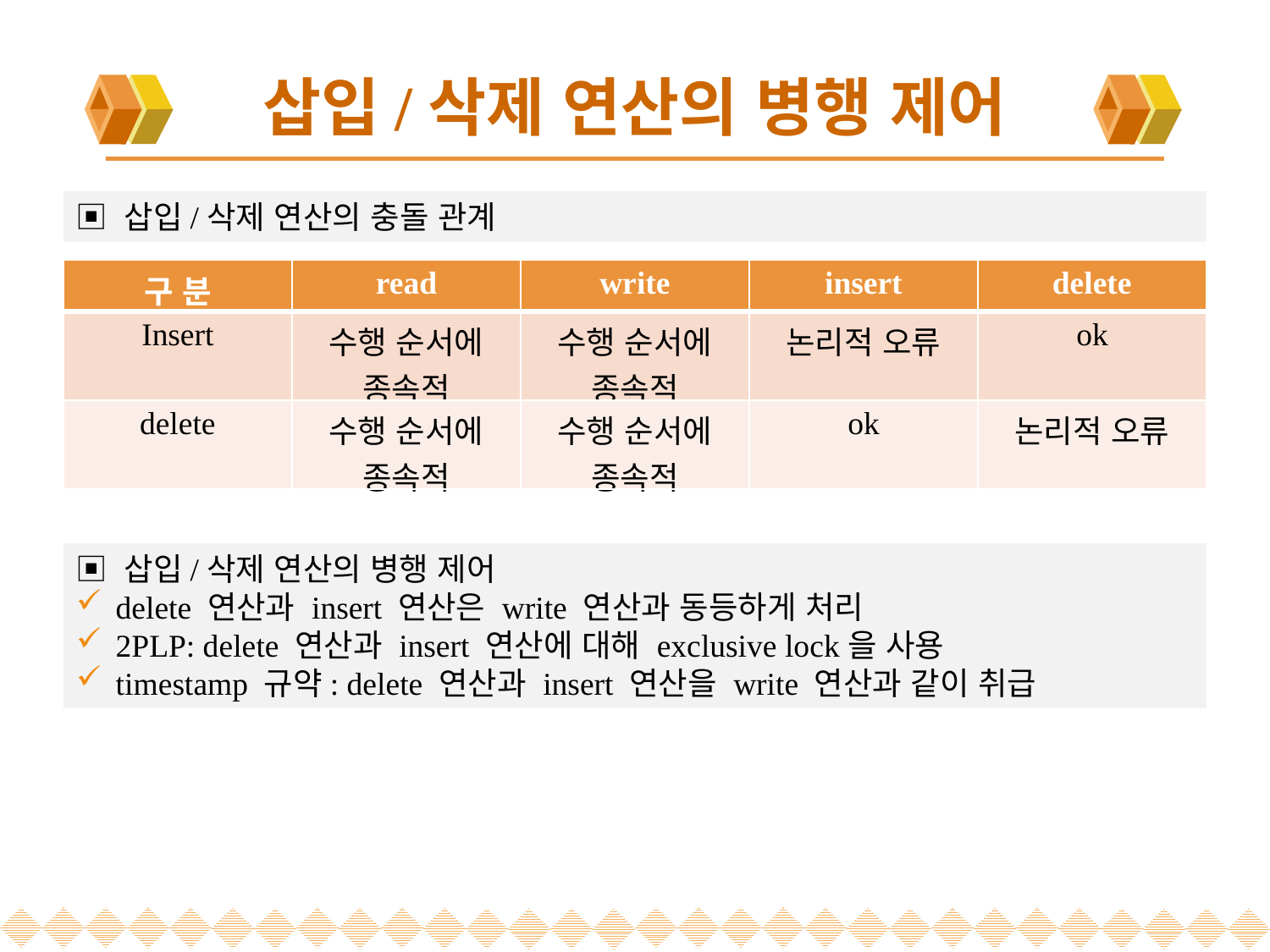

# 삽입/삭제 연산의 병행 제어
▣ 삽입/삭제 연산의 충돌 관계
| 구 분 | read | write | insert | delete |
| --- | --- | --- | --- | --- |
| Insert | 수행 순서에 종속적 | 수행 순서에 종속적 | 논리적 오류 | ok |
| delete | 수행 순서에 종속적 | 수행 순서에 종속적 | ok | 논리적 오류 |
▣ 삽입/삭제 연산의 병행 제어
delete 연산과 insert 연산은 write 연산과 동등하게 처리
2PLP: delete 연산과 insert 연산에 대해 exclusive lock을 사용
timestamp 규약: delete 연산과 insert 연산을 write 연산과 같이 취급